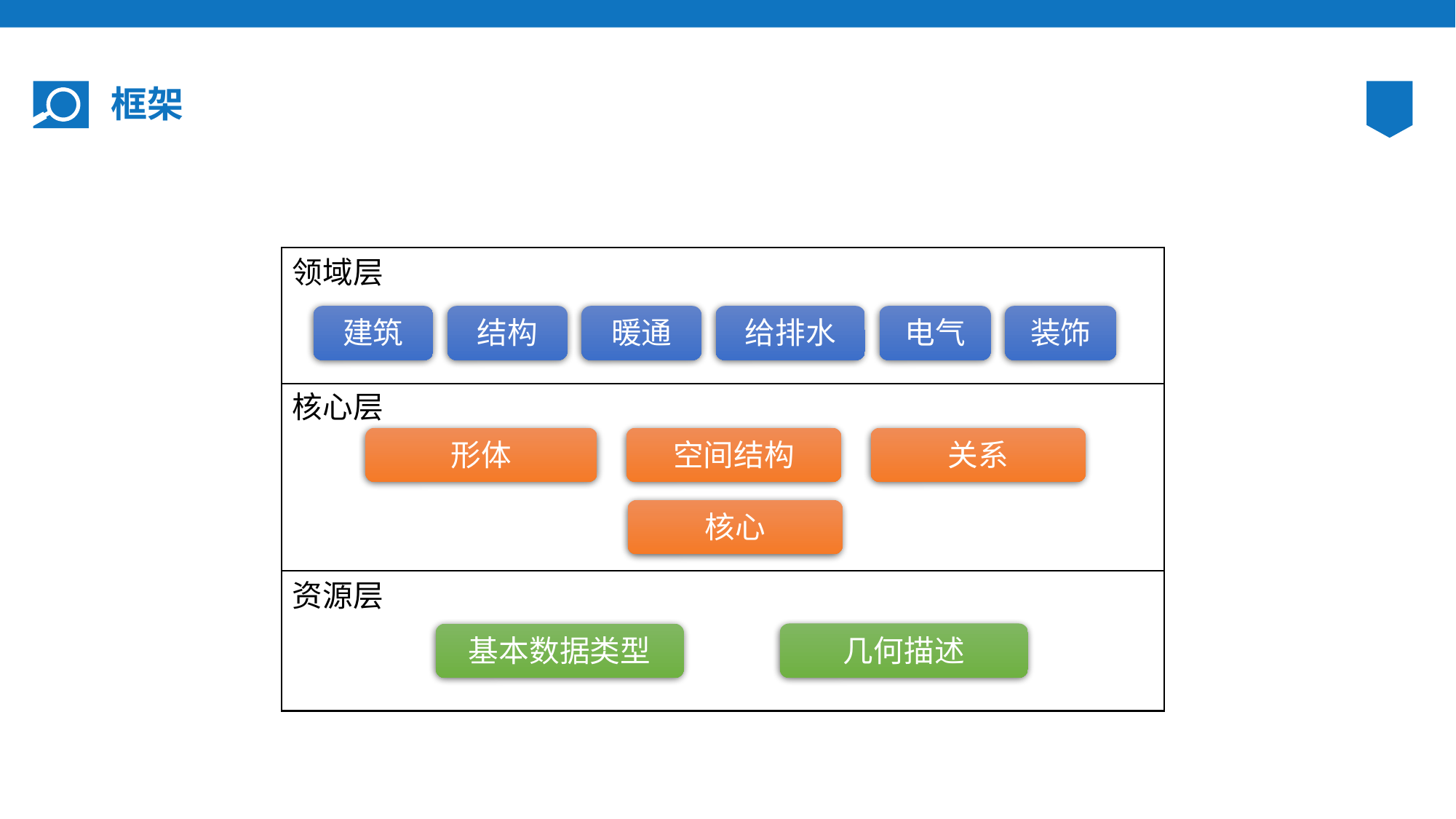

# 框架
领域层
建筑
结构
暖通
给排水
电气
装饰
核心层
形体
空间结构
关系
核心
资源层
几何描述
基本数据类型